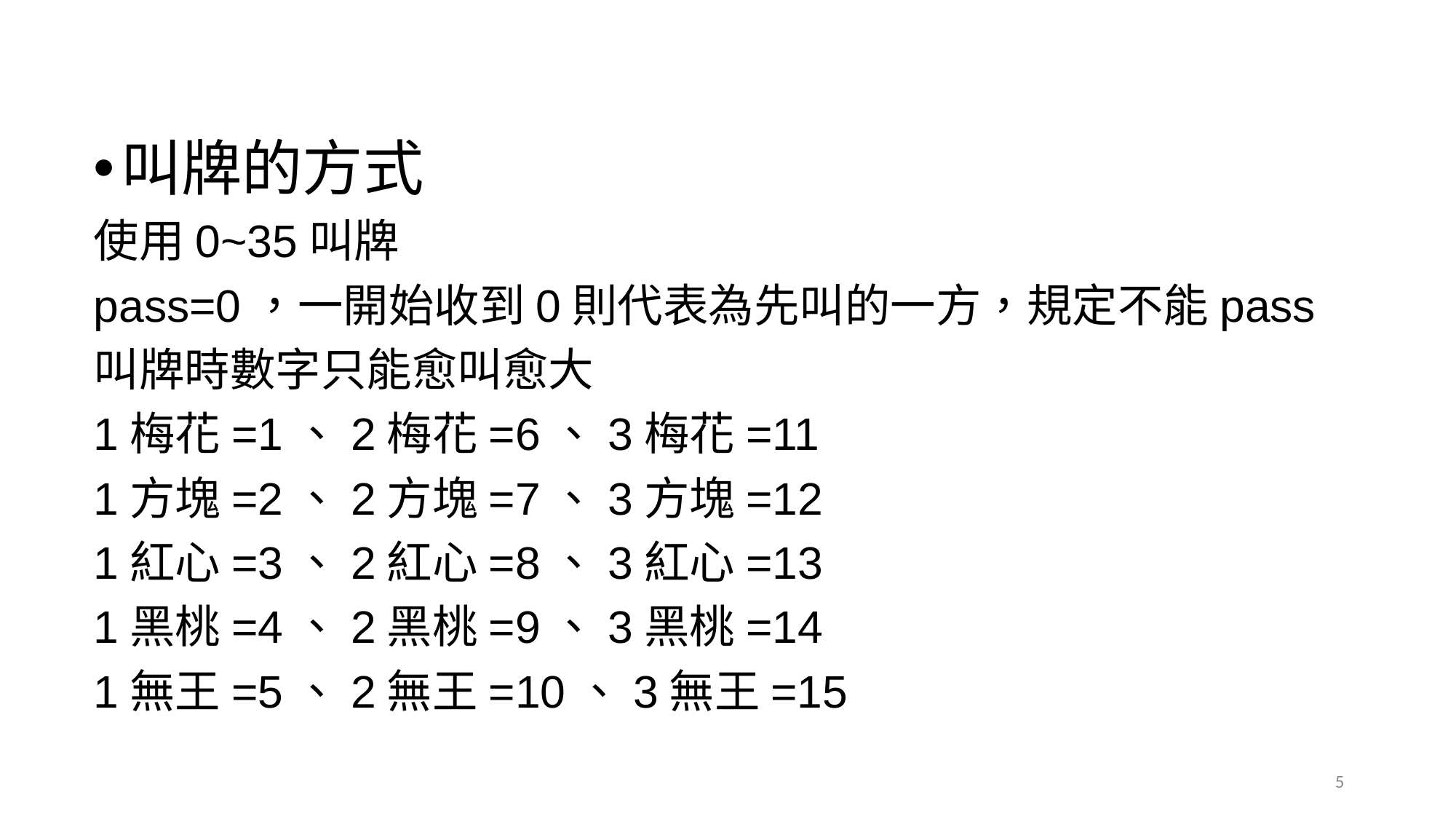

叫牌的方式
使用0~35叫牌
pass=0，一開始收到0則代表為先叫的一方，規定不能pass
叫牌時數字只能愈叫愈大
1梅花=1、2梅花=6、3梅花=11
1方塊=2、2方塊=7、3方塊=12
1紅心=3、2紅心=8、3紅心=13
1黑桃=4、2黑桃=9、3黑桃=14
1無王=5、2無王=10、3無王=15

5